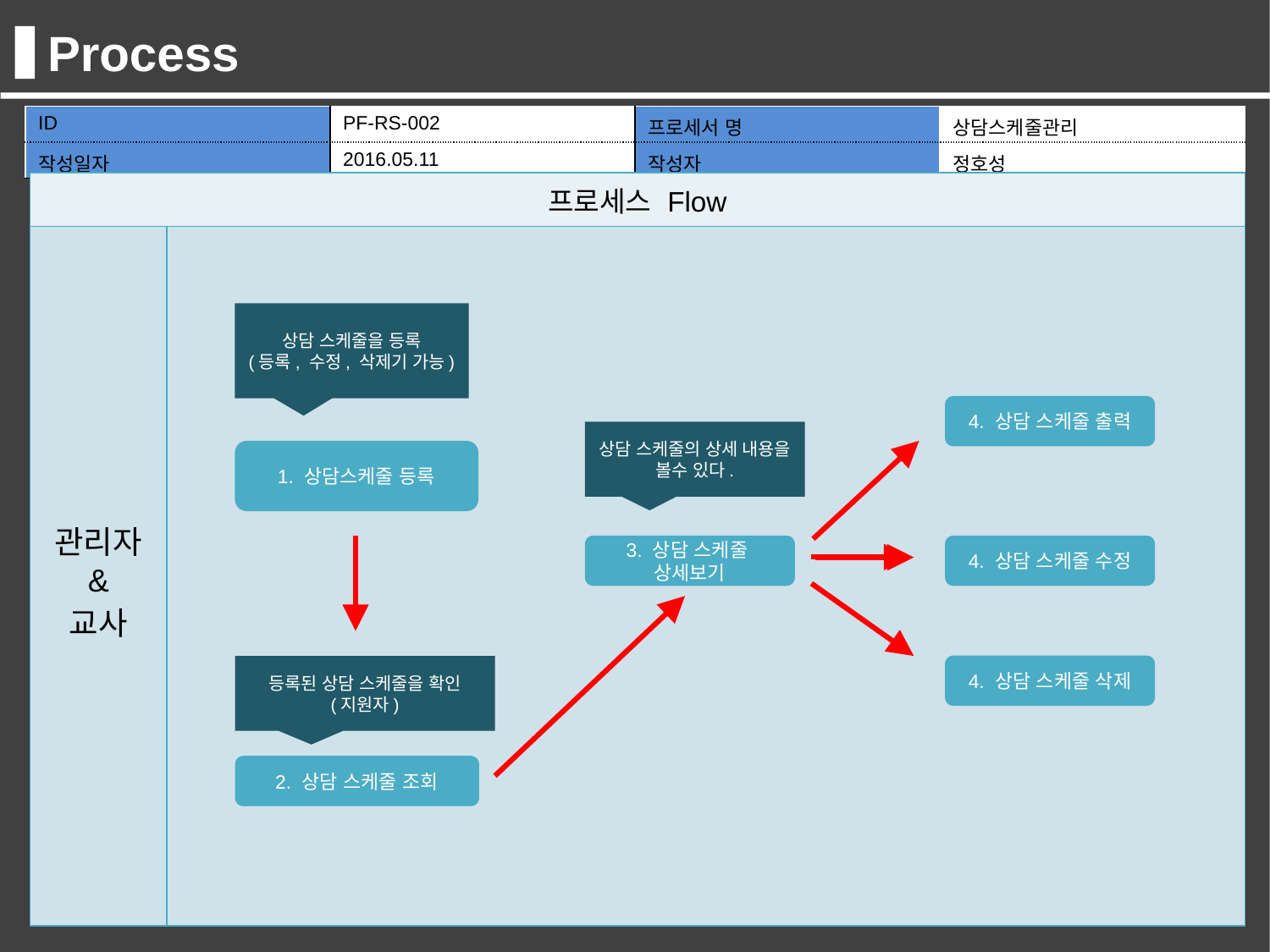

Process

| ID | PF-RS-002 | 프로세서 명 | 상담스케줄관리 |
| --- | --- | --- | --- |
| 작성일자 | 2016.05.11 | 작성자 | 정호성 |
| 프로세스 Flow |  |
| --- | --- |
| 관리자 & 교사 |  |
상담 스케줄을 등록
(등록, 수정, 삭제기 가능)
4. 상담 스케줄 출력
상담 스케줄의 상세 내용을 볼수 있다.
1. 상담스케줄 등록
3. 상담 스케줄
상세보기
4. 상담 스케줄 수정
4. 상담 스케줄 삭제
등록된 상담 스케줄을 확인
(지원자)
2. 상담 스케줄 조회